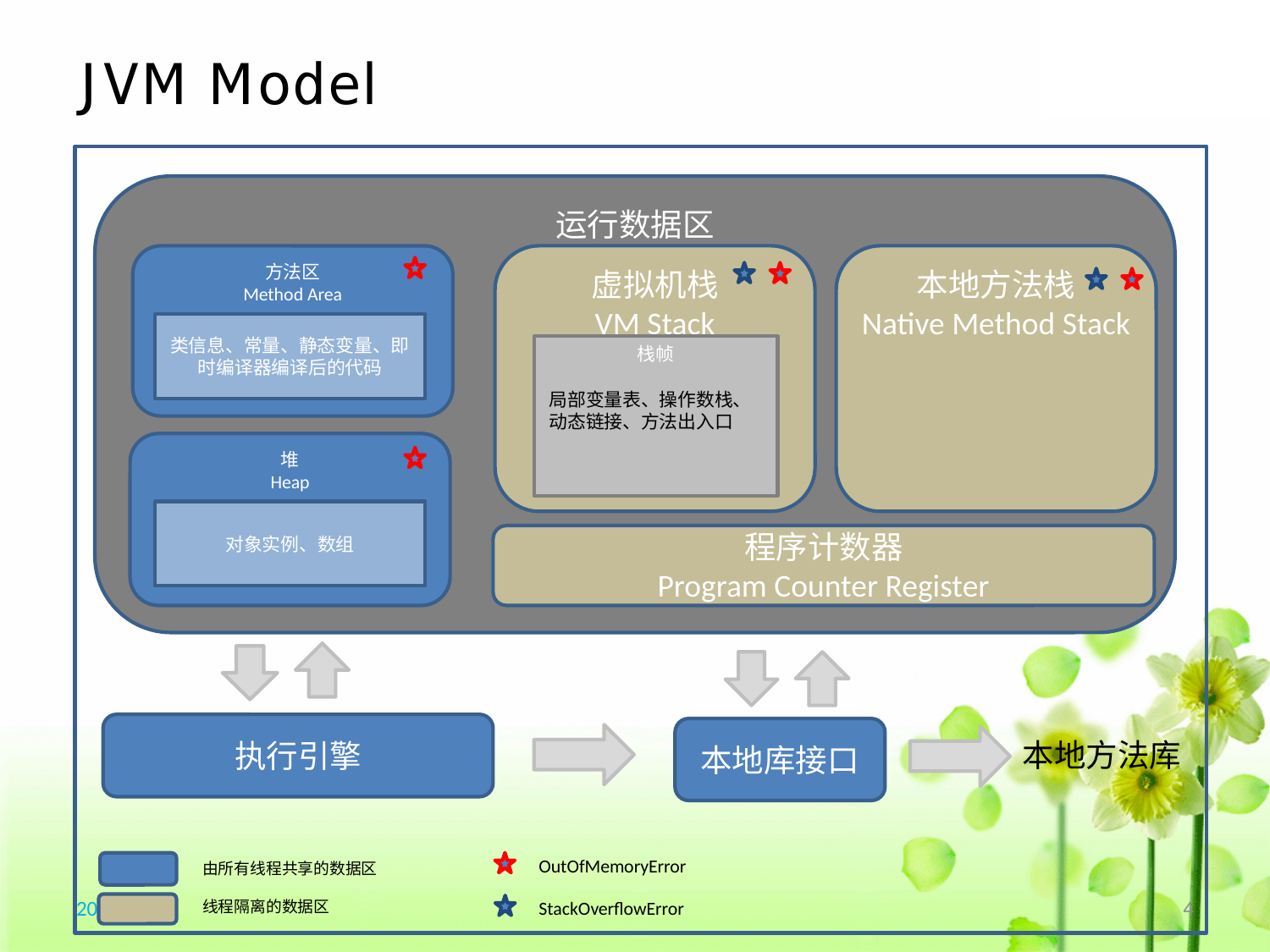

# JVM Model

运行数据区
方法区
Method Area
虚拟机栈
VM Stack
本地方法栈
Native Method Stack

类信息、常量、静态变量、即时编译器编译后的代码
栈帧
局部变量表、操作数栈、动态链接、方法出入口
堆
Heap

对象实例、数组
程序计数器
Program Counter Register

执行引擎
本地库接口

本地方法库
OutOfMemoryError

由所有线程共享的数据区

2017/11/9
4
StackOverflowError
线程隔离的数据区